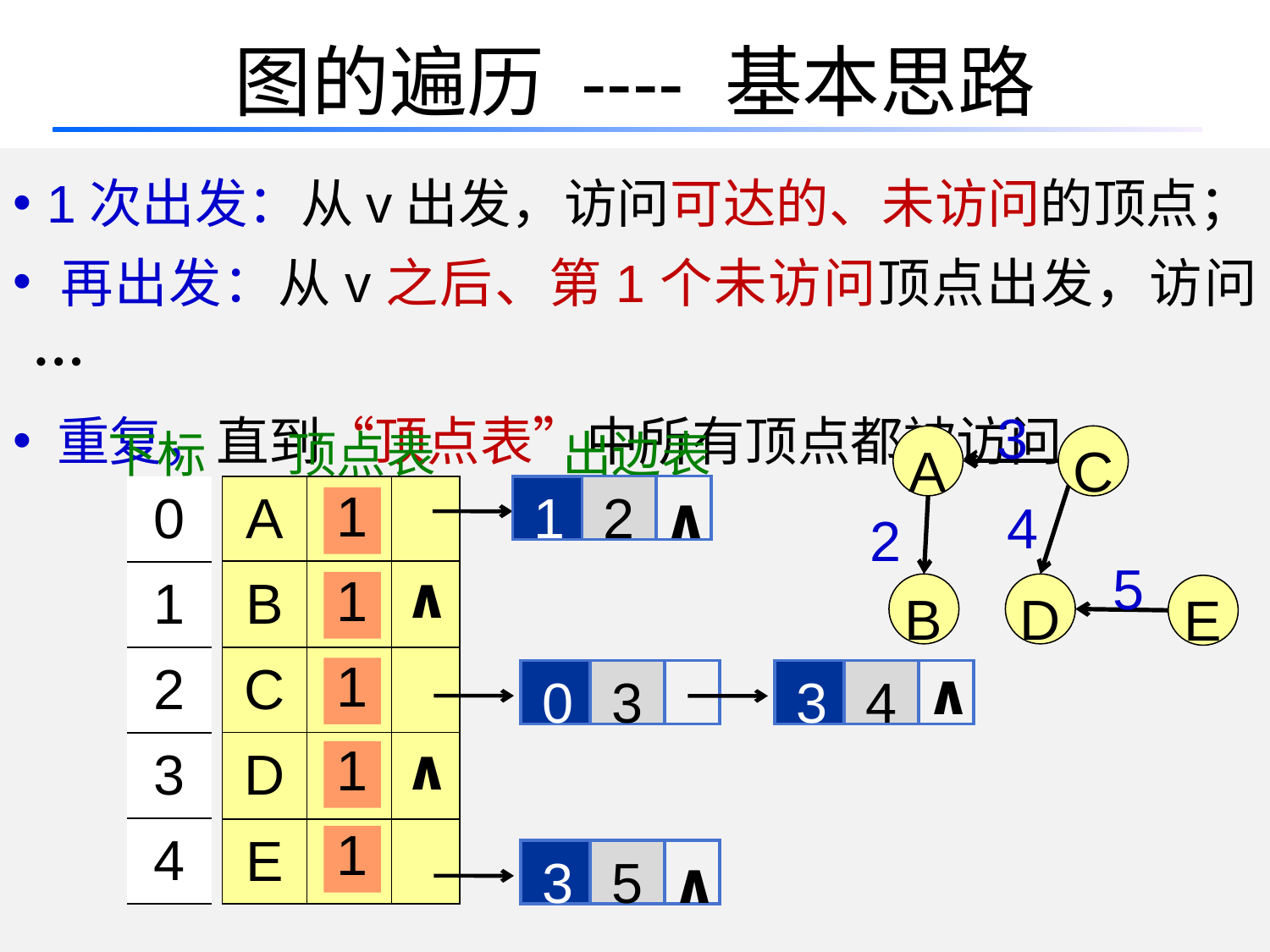

# 图的遍历 ---- 基本思路

 1次出发：从v出发，访问可达的、未访问的顶点；
 再出发：从v之后、第1个未访问顶点出发，访问…
 重复，直到“顶点表”中所有顶点都被访问。
3
下标
顶点表
出边表
A
C
4
2
 ∧
| A | 0 |  |
| --- | --- | --- |
| B | 0 | ∧ |
| C | 0 |  |
| D | 0 | ∧ |
| E | 0 |  |
1
| 0 |
| --- |
| 1 |
| 2 |
| 3 |
| 4 |
2
1

5
1
B
D
E
1
0
3

3
4
 ∧

1
1
3
5
 ∧